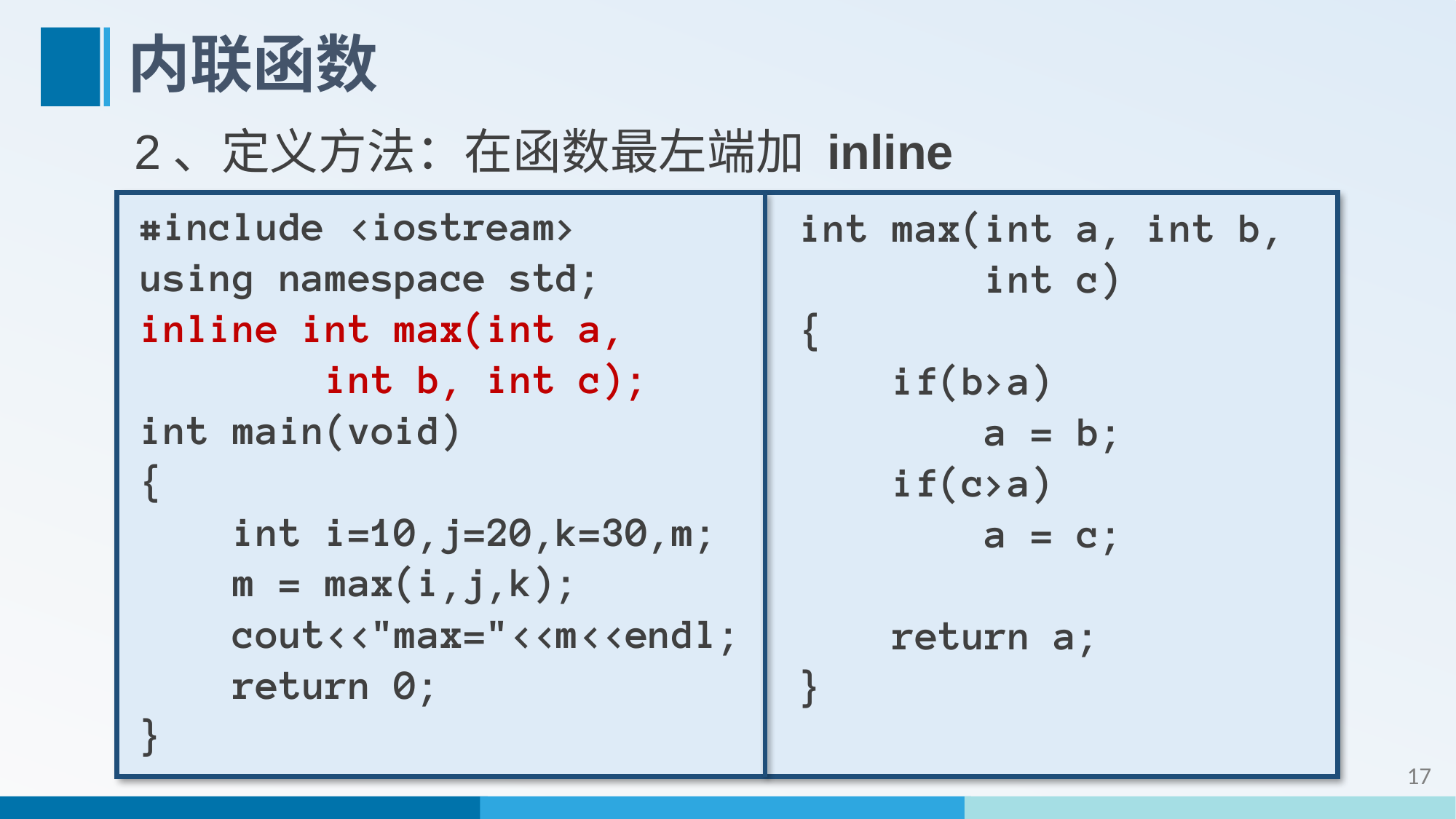

# 内联函数
  2、定义方法：在函数最左端加 inline

#include <iostream>
using namespace std;
inline int max(int a,
        int b, int c);
int main(void)
{
    int i=10,j=20,k=30,m;
    m = max(i,j,k);
    cout<<"max="<<m<<endl;
    return 0;
}
int max(int a, int b,
        int c)
{
    if(b>a)
        a = b;
    if(c>a)
        a = c;

    return a;
}